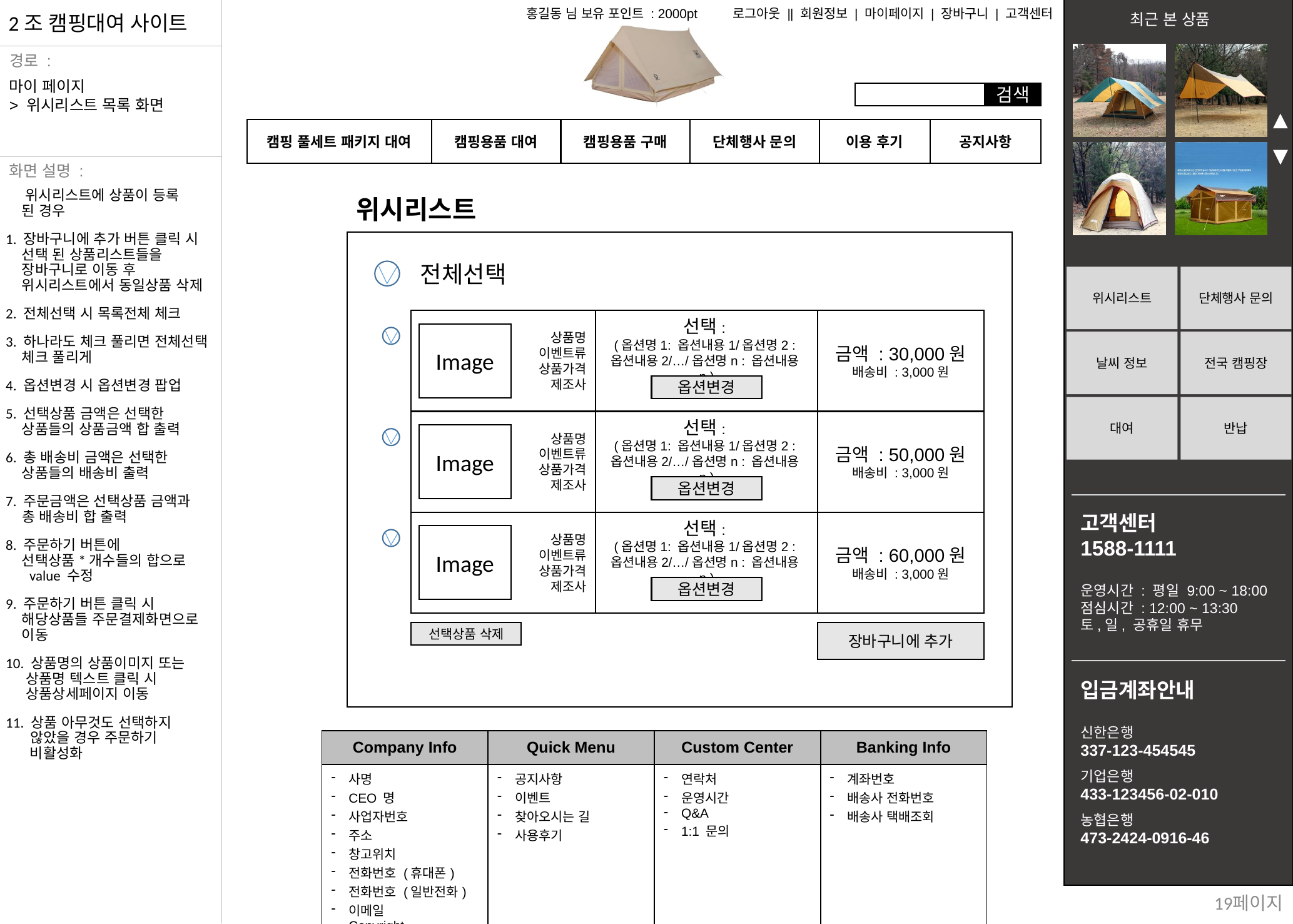

마이 페이지
> 위시리스트 목록 화면
    위시리스트에 상품이 등록
    된 경우
1. 장바구니에 추가 버튼 클릭 시
    선택 된 상품리스트들을
    장바구니로 이동 후
    위시리스트에서 동일상품 삭제
2. 전체선택 시 목록전체 체크
3. 하나라도 체크 풀리면 전체선택
    체크 풀리게
4. 옵션변경 시 옵션변경 팝업
5. 선택상품 금액은 선택한
    상품들의 상품금액 합 출력
6. 총 배송비 금액은 선택한
    상품들의 배송비 출력
7. 주문금액은 선택상품 금액과
    총 배송비 합 출력
8. 주문하기 버튼에
    선택상품*개수들의 합으로
     value 수정
9. 주문하기 버튼 클릭 시
    해당상품들 주문결제화면으로
    이동
10. 상품명의 상품이미지 또는
     상품명 텍스트 클릭 시
     상품상세페이지 이동
11. 상품 아무것도 선택하지
      않았을 경우 주문하기
      비활성화
위시리스트

전체선택

상품명
이벤트류
상품가격
제조사
선택:
(옵션명1: 옵션내용1/옵션명2 :
옵션내용2/…/옵션명n : 옵션내용n )
옵션변경
금액 : 30,000원
배송비 : 3,000원
Image

상품명
이벤트류
상품가격
제조사
선택:
(옵션명1: 옵션내용1/옵션명2 :
옵션내용2/…/옵션명n : 옵션내용n )
옵션변경
금액 : 50,000원
배송비 : 3,000원
Image

상품명
이벤트류
상품가격
제조사
선택:
(옵션명1: 옵션내용1/옵션명2 :
옵션내용2/…/옵션명n : 옵션내용n )
옵션변경
금액 : 60,000원
배송비 : 3,000원
Image

선택상품 삭제
장바구니에 추가